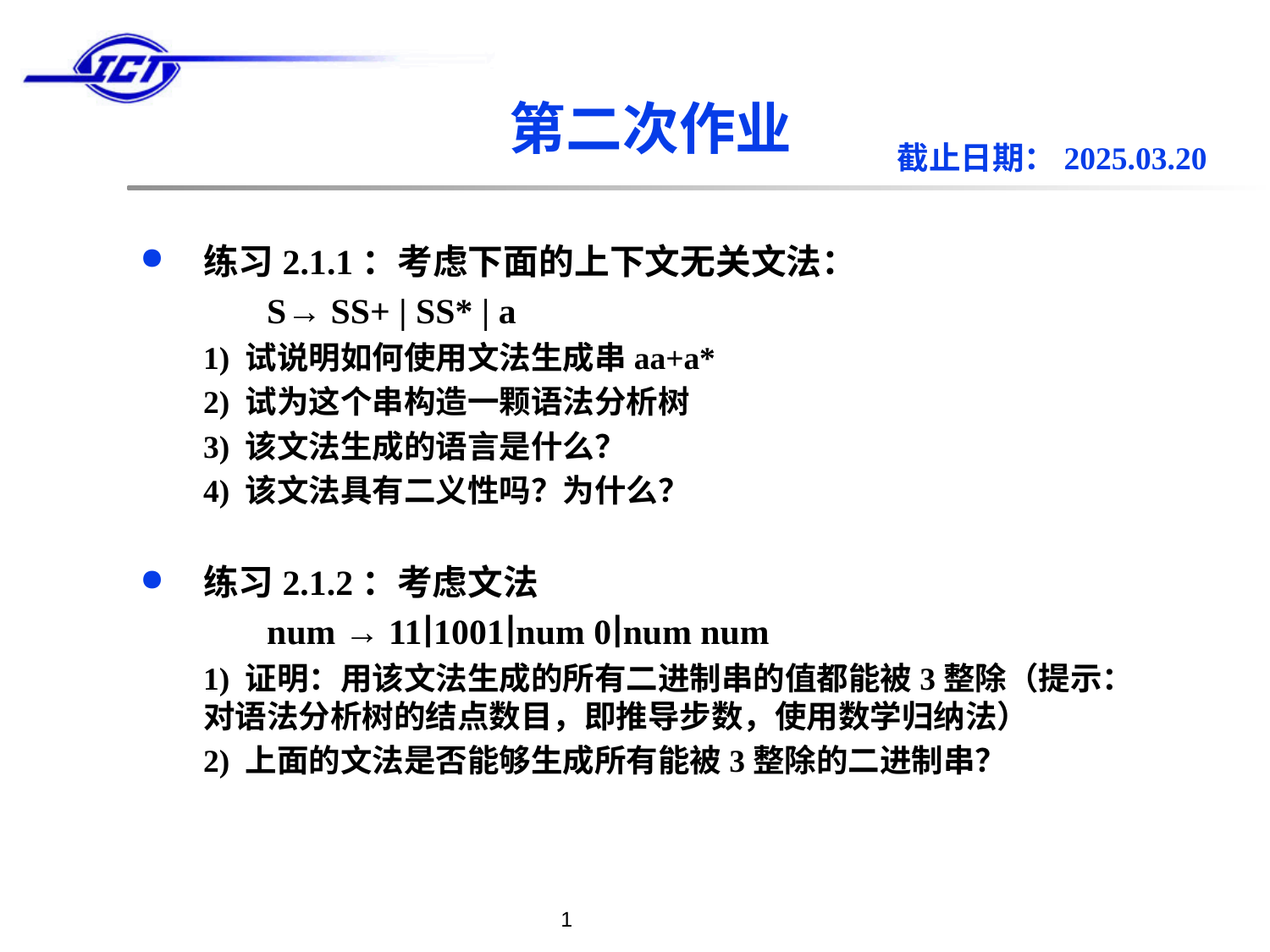

# 第二次作业
截止日期：2025.03.20
练习2.1.1：考虑下面的上下文无关文法：
	S→ SS+ | SS* | a
1) 试说明如何使用文法生成串aa+a*
2) 试为这个串构造一颗语法分析树
3) 该文法生成的语言是什么？
4) 该文法具有二义性吗？为什么？

练习2.1.2：考虑文法
	num → 11∣1001∣num 0∣num num
1) 证明：用该文法生成的所有二进制串的值都能被3整除（提示：对语法分析树的结点数目，即推导步数，使用数学归纳法）
2) 上面的文法是否能够生成所有能被3整除的二进制串？